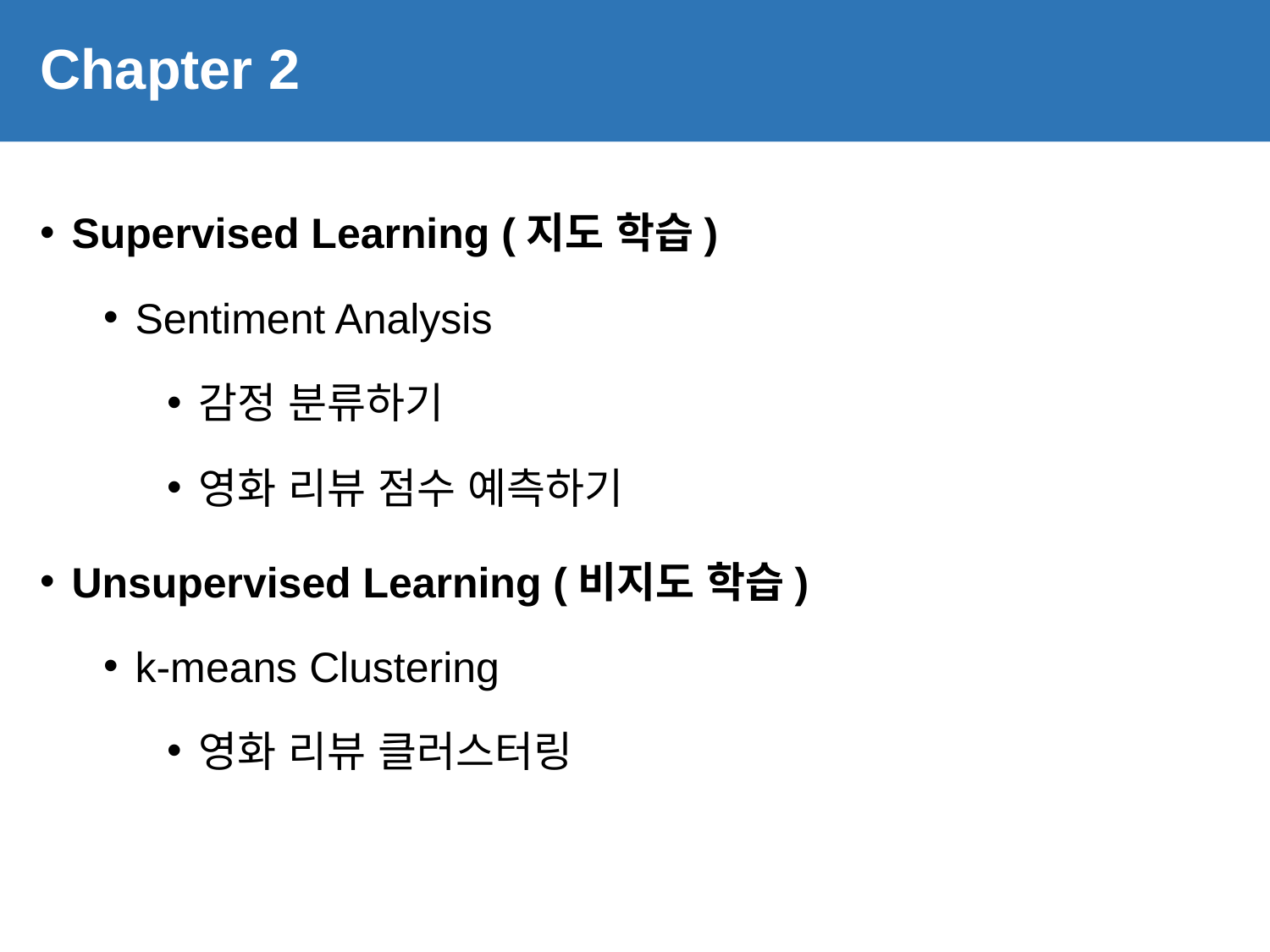

# Chapter 2
2
Supervised Learning (지도 학습)
Sentiment Analysis
감정 분류하기
영화 리뷰 점수 예측하기
Unsupervised Learning (비지도 학습)
k-means Clustering
영화 리뷰 클러스터링